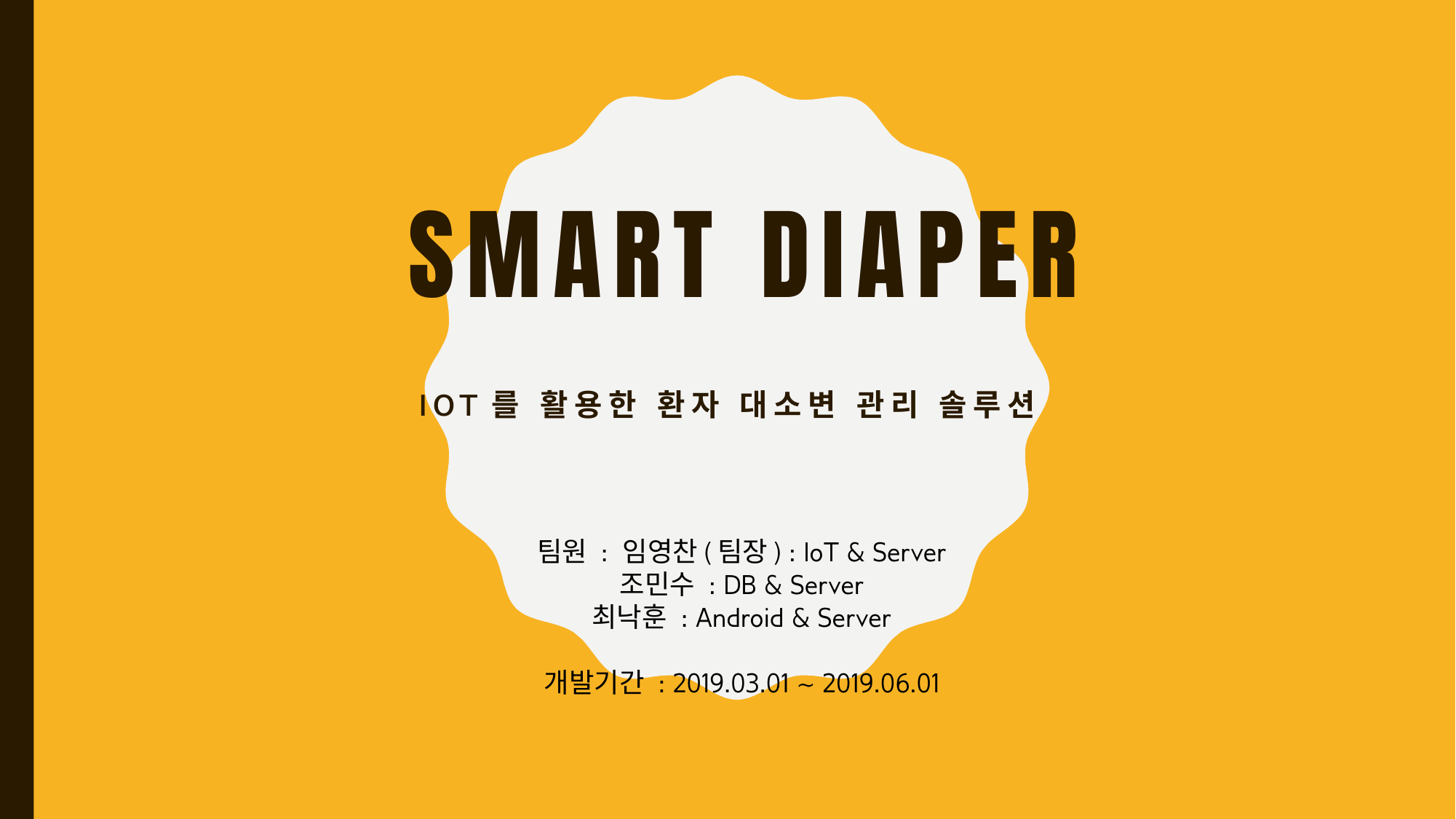

# SMART DIAPER
IoT를 활용한 환자 대소변 관리 솔루션
팀원 : 임영찬(팀장) : IoT & Server
조민수 : DB & Server
최낙훈 : Android & Server

개발기간 : 2019.03.01 ~ 2019.06.01